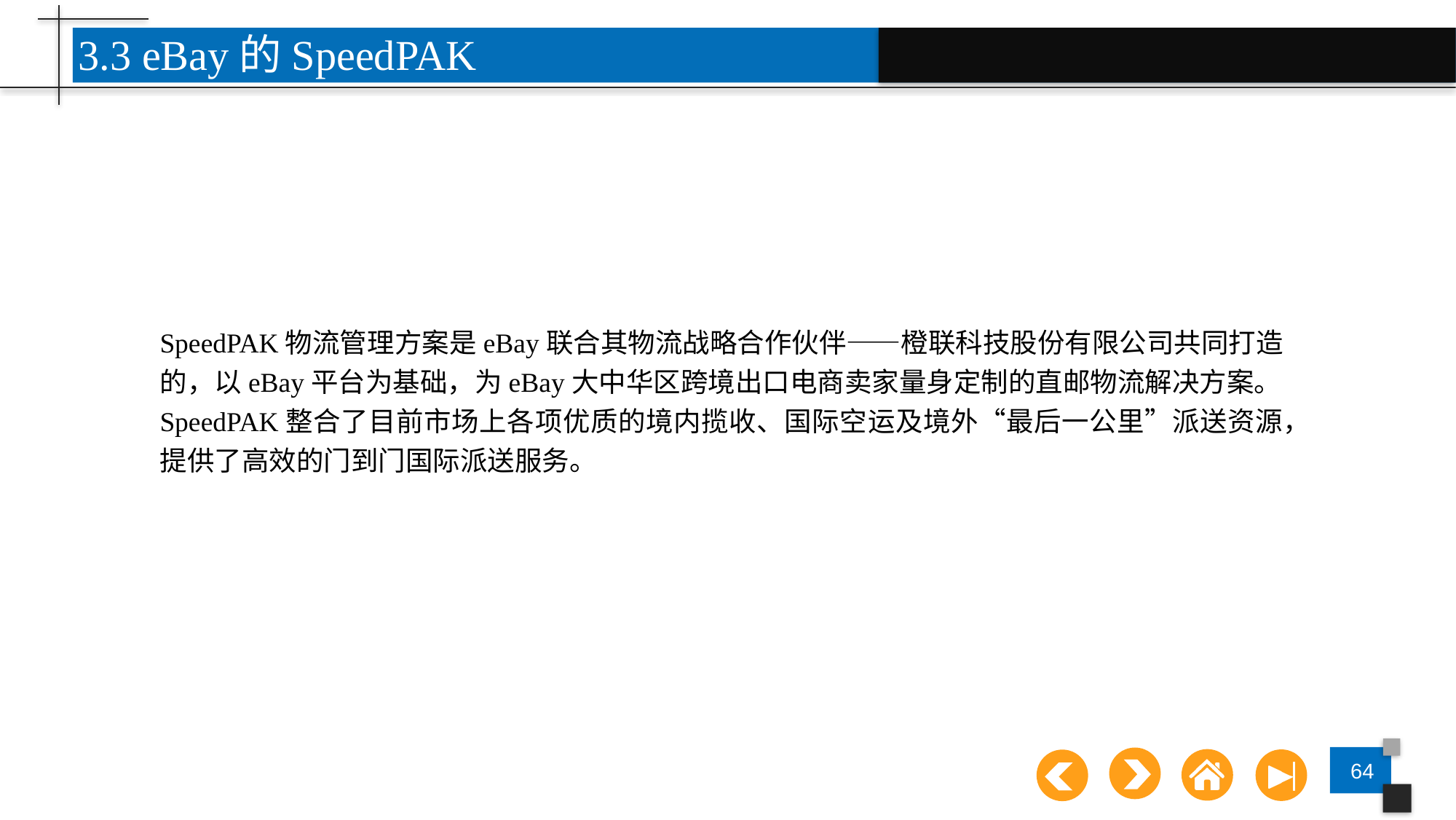

3.3 eBay的SpeedPAK
点击添加文本
SpeedPAK物流管理方案是eBay联合其物流战略合作伙伴——橙联科技股份有限公司共同打造的，以eBay平台为基础，为eBay大中华区跨境出口电商卖家量身定制的直邮物流解决方案。SpeedPAK整合了目前市场上各项优质的境内揽收、国际空运及境外“最后一公里”派送资源，提供了高效的门到门国际派送服务。
点击添加文本
点击添加文本
点击添加文本